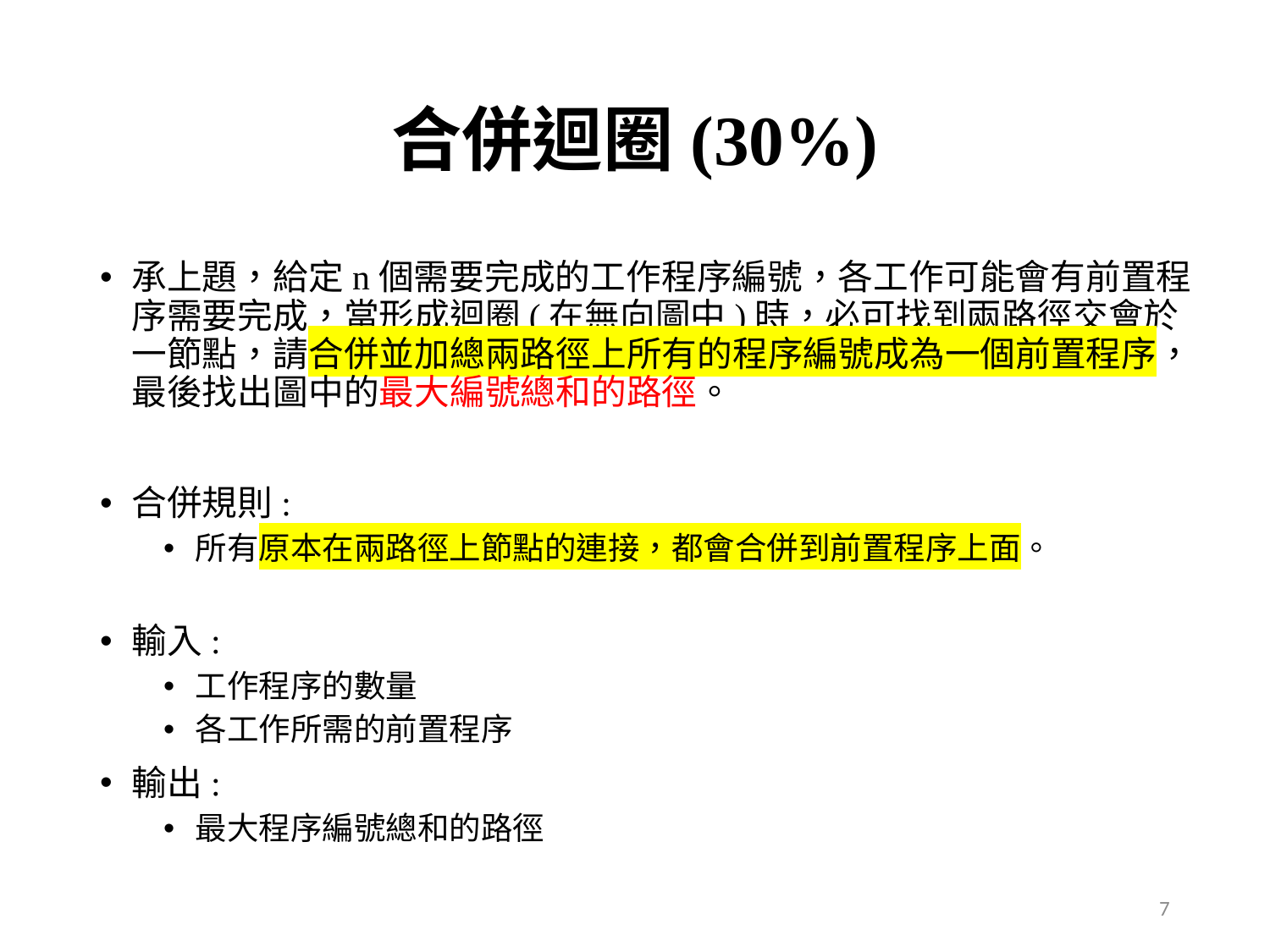

# 合併迴圈(30%)
承上題，給定n個需要完成的工作程序編號，各工作可能會有前置程序需要完成，當形成迴圈(在無向圖中)時，必可找到兩路徑交會於一節點，請合併並加總兩路徑上所有的程序編號成為一個前置程序，最後找出圖中的最大編號總和的路徑。

合併規則:
所有原本在兩路徑上節點的連接，都會合併到前置程序上面。

輸入:
工作程序的數量
各工作所需的前置程序
輸出:
最大程序編號總和的路徑
7